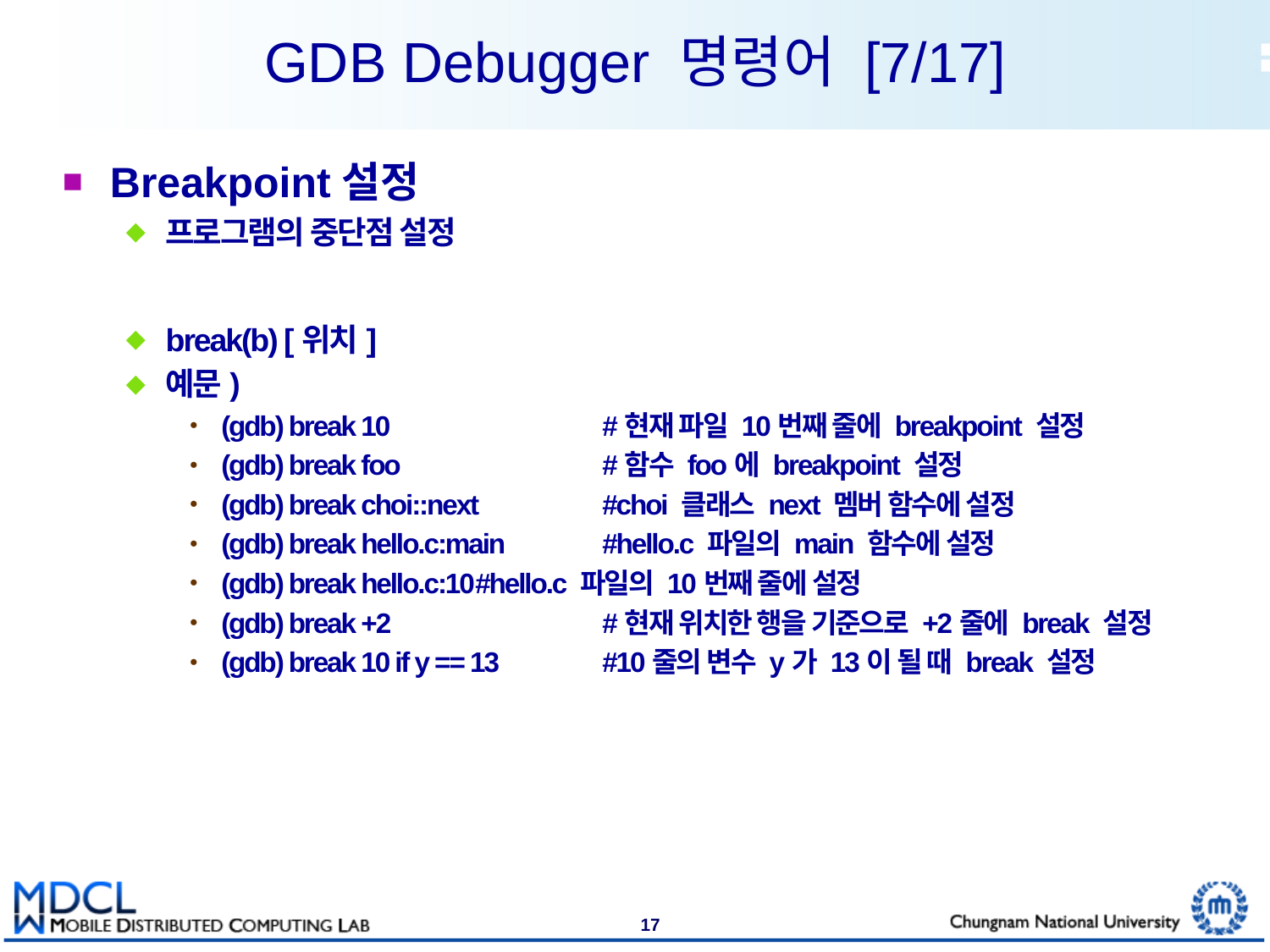

# GDB Debugger 명령어 [7/17]
Breakpoint설정
프로그램의 중단점 설정

break(b) [위치]
예문)
(gdb) break 10		#현재 파일 10번째 줄에 breakpoint 설정
(gdb) break foo		#함수 foo에 breakpoint 설정
(gdb) break choi::next 	#choi 클래스 next 멤버 함수에 설정
(gdb) break hello.c:main	#hello.c 파일의 main 함수에 설정
(gdb) break hello.c:10	#hello.c 파일의 10번째 줄에 설정
(gdb) break +2		#현재 위치한 행을 기준으로 +2줄에 break 설정
(gdb) break 10 if y == 13	#10줄의 변수 y가 13이 될 때 break 설정